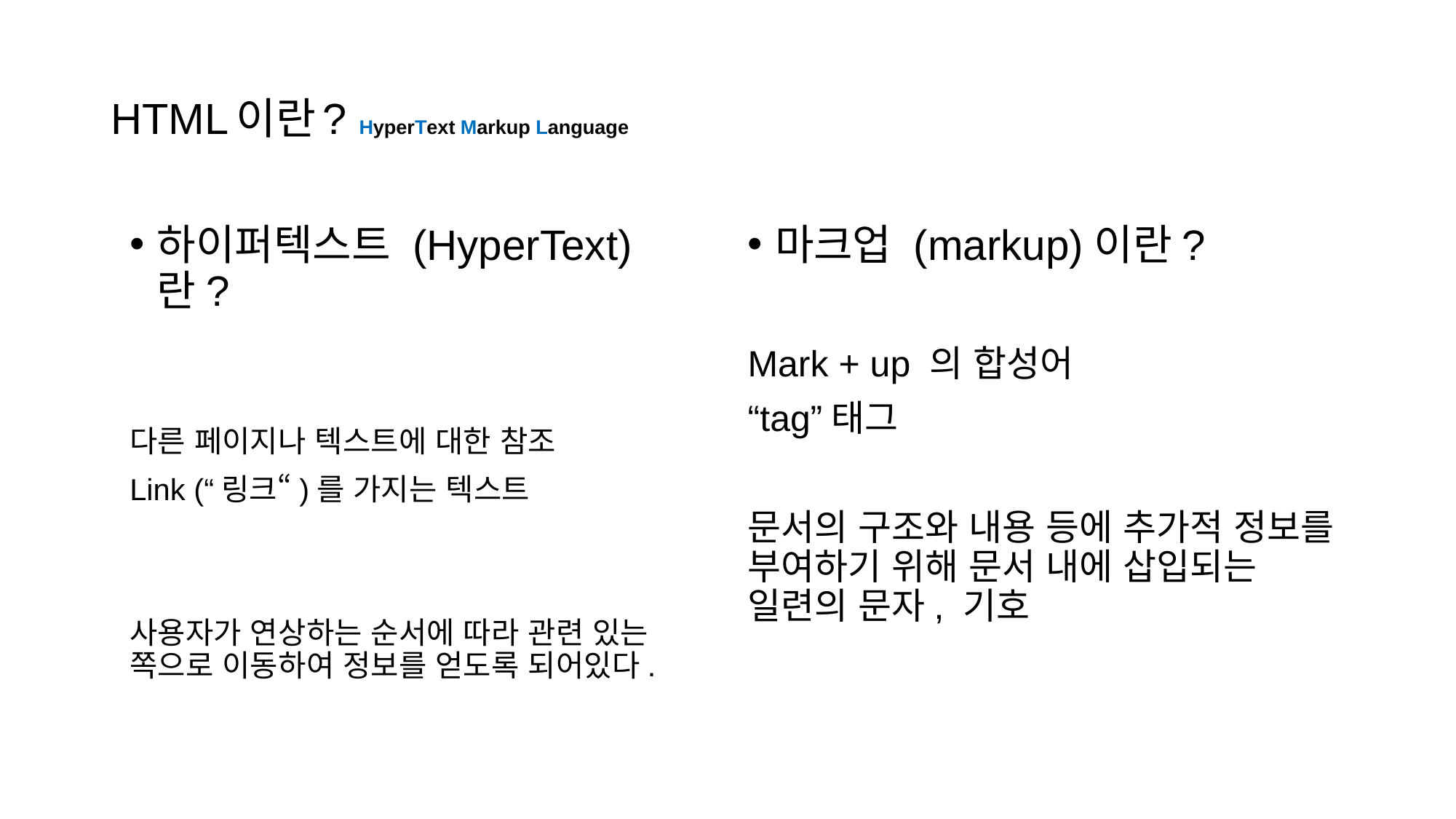

# HTML이란? HyperText Markup Language
하이퍼텍스트 (HyperText)란?

다른 페이지나 텍스트에 대한 참조
Link (“링크“)를 가지는 텍스트

사용자가 연상하는 순서에 따라 관련 있는 쪽으로 이동하여 정보를 얻도록 되어있다.
마크업 (markup)이란?

Mark + up 의 합성어
“tag”태그

문서의 구조와 내용 등에 추가적 정보를 부여하기 위해 문서 내에 삽입되는 일련의 문자, 기호